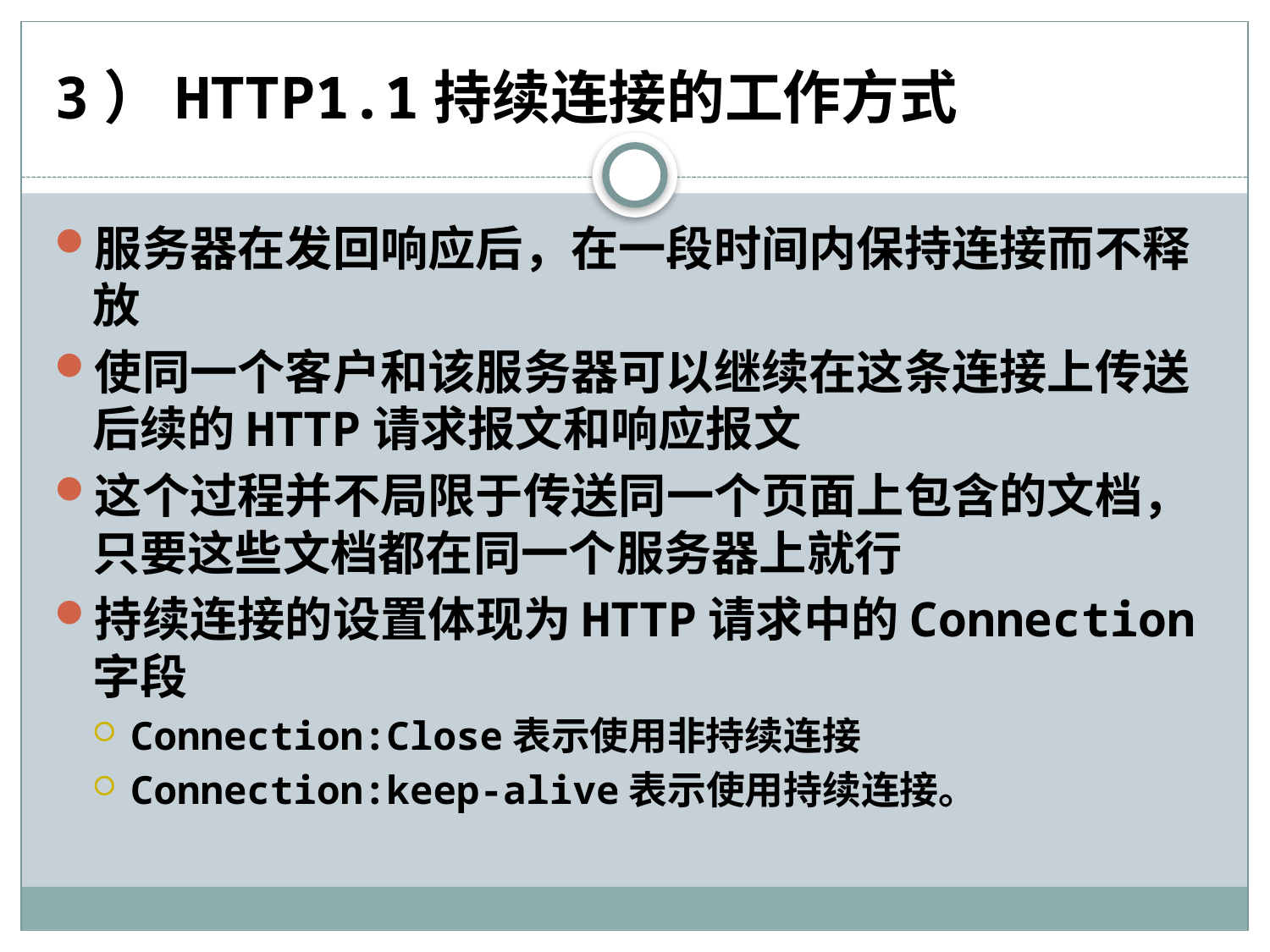

# 3）HTTP1.1持续连接的工作方式
服务器在发回响应后，在一段时间内保持连接而不释放
使同一个客户和该服务器可以继续在这条连接上传送后续的HTTP请求报文和响应报文
这个过程并不局限于传送同一个页面上包含的文档，只要这些文档都在同一个服务器上就行
持续连接的设置体现为HTTP请求中的Connection字段
Connection:Close表示使用非持续连接
Connection:keep-alive表示使用持续连接。